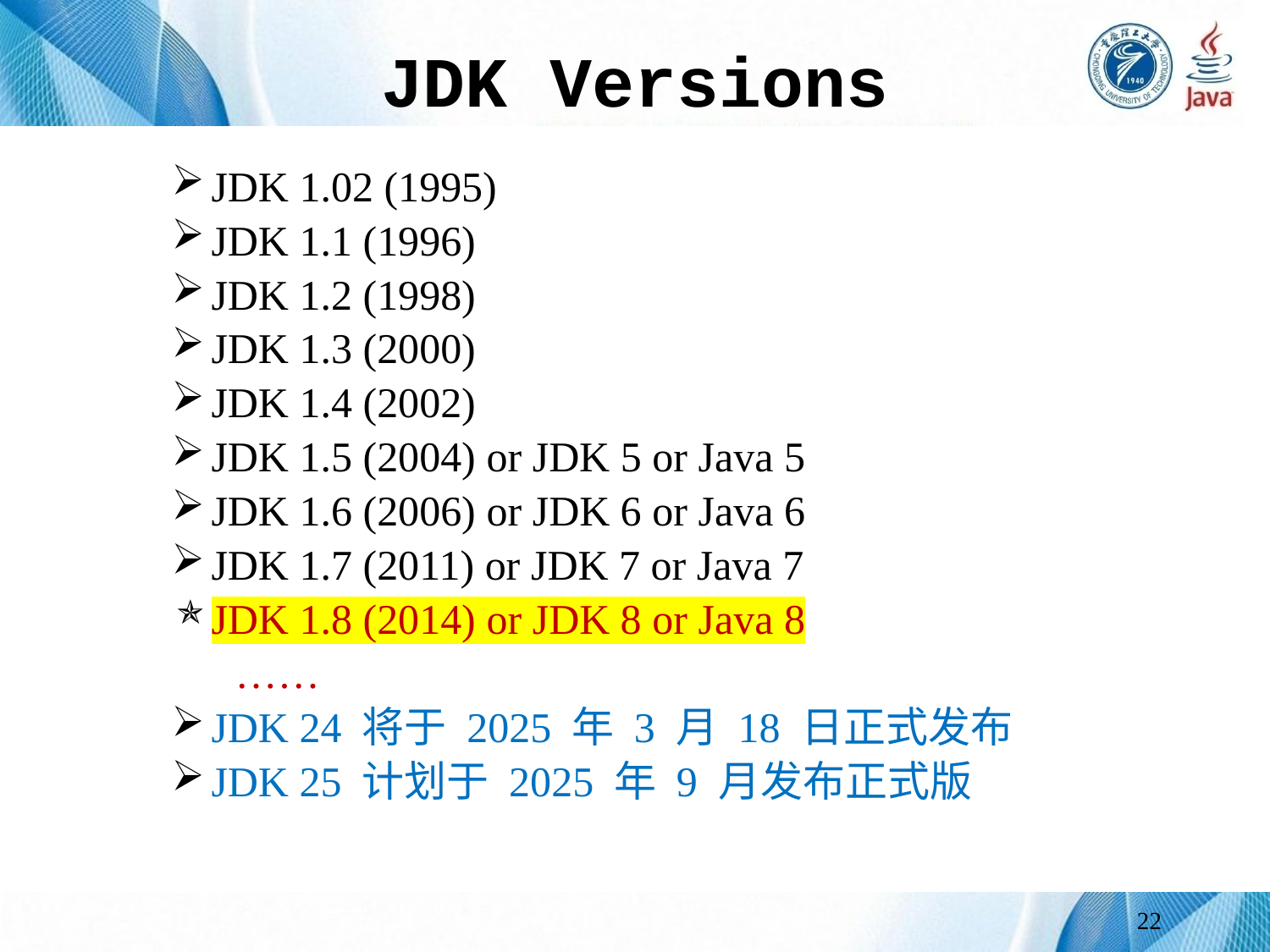

# JDK Versions
JDK 1.02 (1995)
JDK 1.1 (1996)
JDK 1.2 (1998)
JDK 1.3 (2000)
JDK 1.4 (2002)
JDK 1.5 (2004) or JDK 5 or Java 5
JDK 1.6 (2006) or JDK 6 or Java 6
JDK 1.7 (2011) or JDK 7 or Java 7
JDK 1.8 (2014) or JDK 8 or Java 8
……
JDK 24 将于 2025 年 3 月 18 日正式发布
JDK 25 计划于 2025 年 9 月发布正式版
22